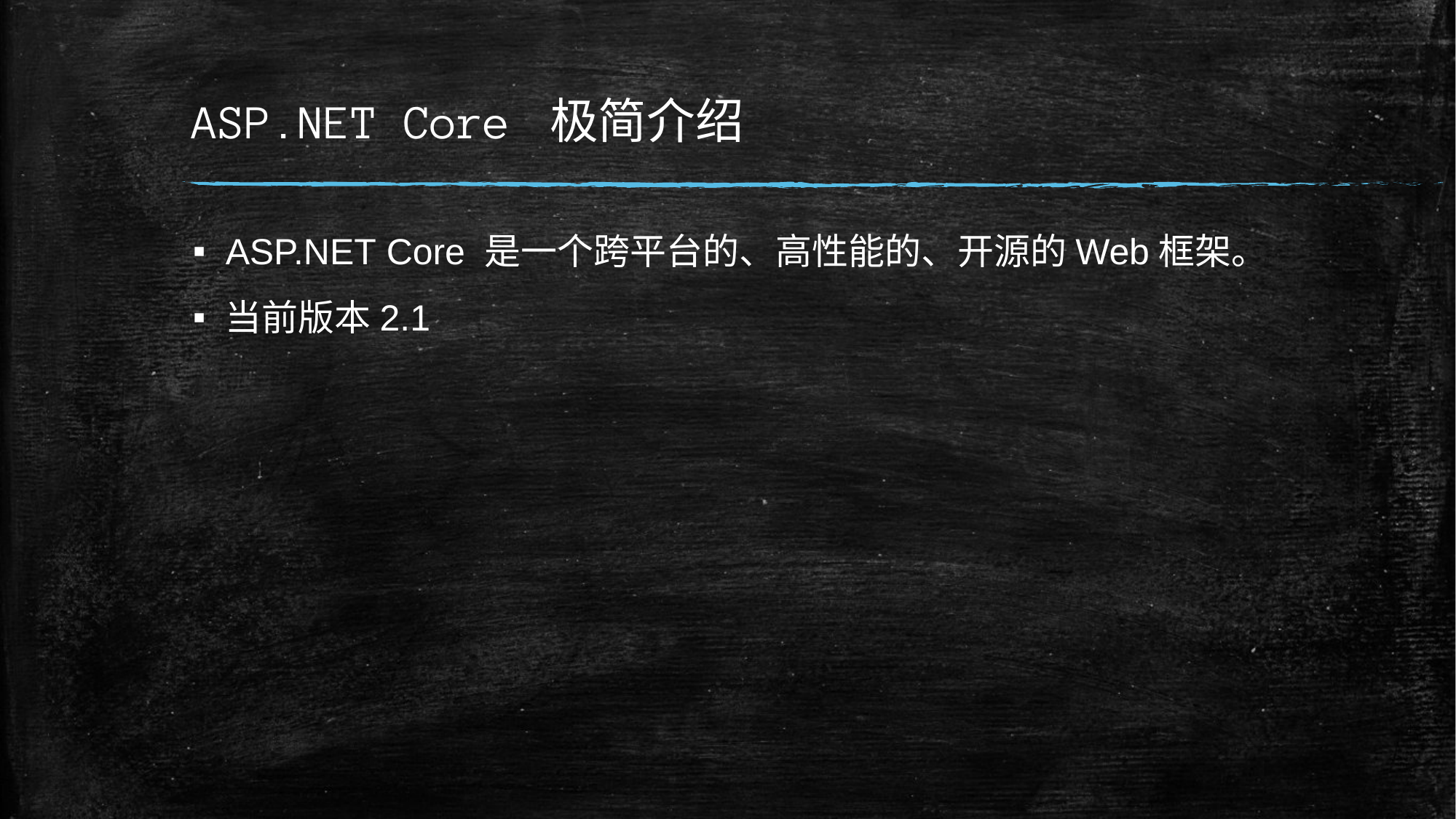

# ASP.NET Core 极简介绍
ASP.NET Core 是一个跨平台的、高性能的、开源的Web框架。
当前版本2.1